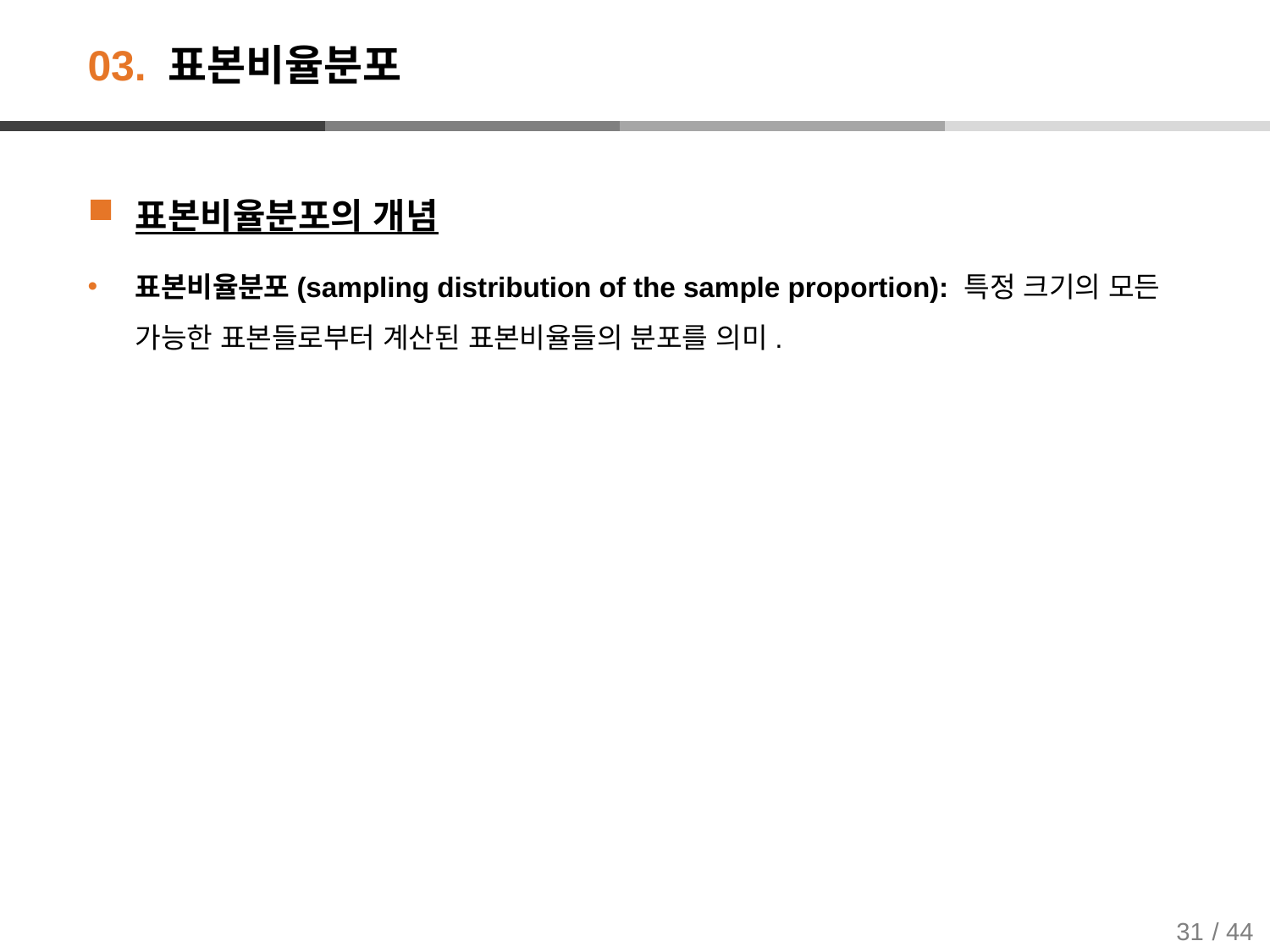

# 03. 표본비율분포
표본비율분포의 개념
표본비율분포(sampling distribution of the sample proportion): 특정 크기의 모든 가능한 표본들로부터 계산된 표본비율들의 분포를 의미.